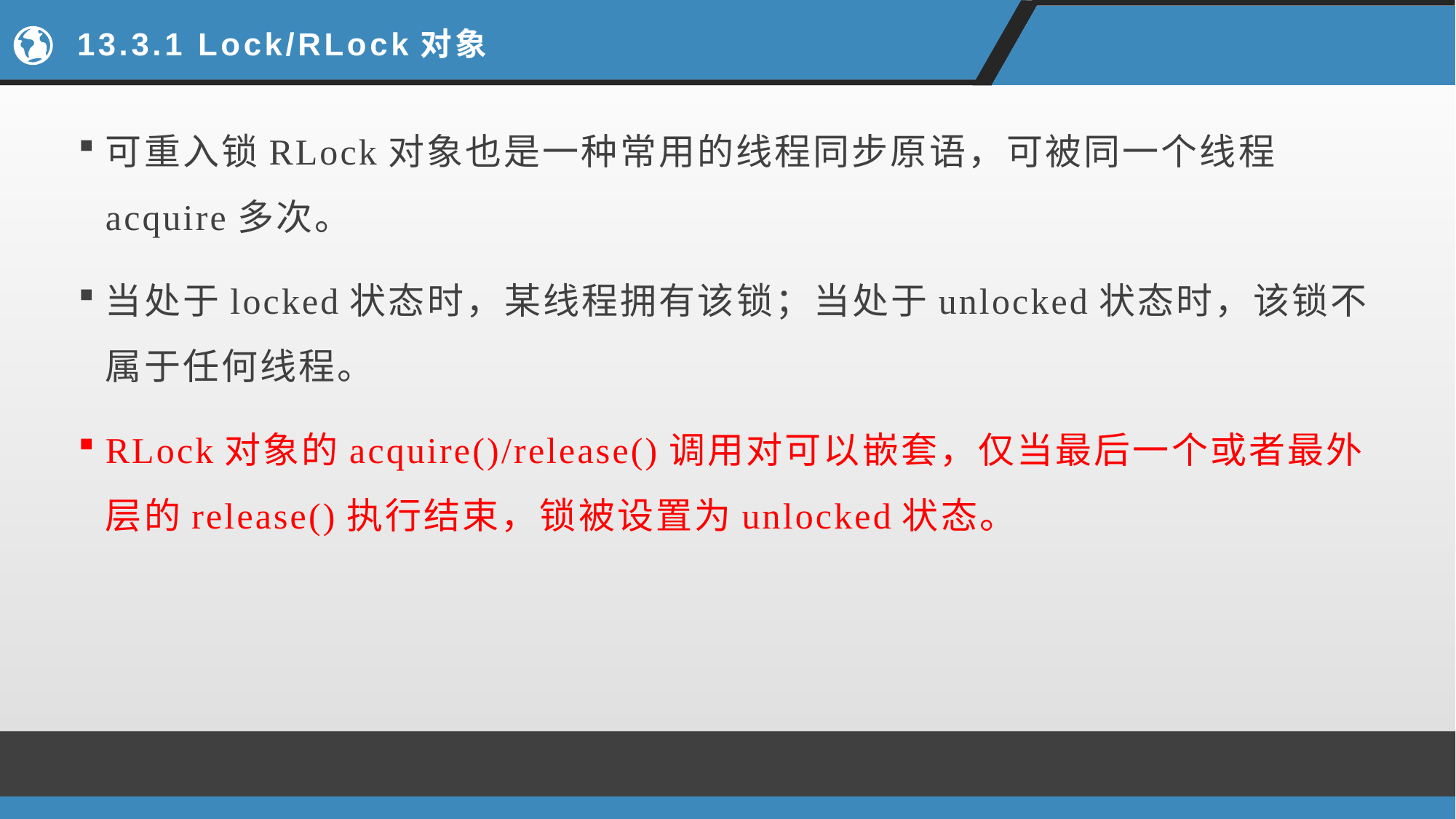

# 13.3.1 Lock/RLock对象

可重入锁RLock对象也是一种常用的线程同步原语，可被同一个线程acquire多次。
当处于locked状态时，某线程拥有该锁；当处于unlocked状态时，该锁不属于任何线程。
RLock对象的acquire()/release()调用对可以嵌套，仅当最后一个或者最外层的release()执行结束，锁被设置为unlocked状态。